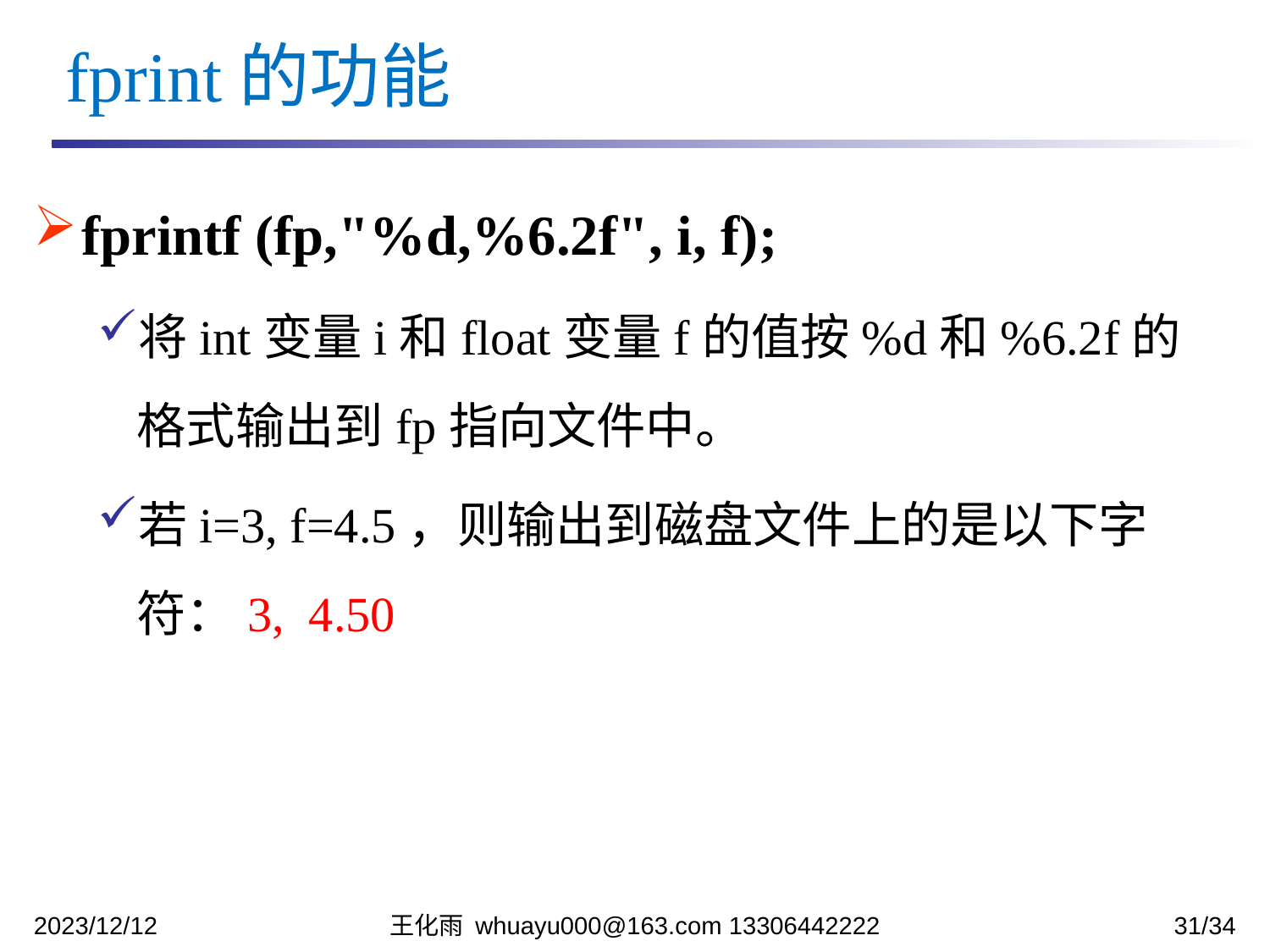

fprint的功能
fprintf (fp,"%d,%6.2f", i, f);
将int变量i和float变量f的值按%d和%6.2f的格式输出到fp指向文件中。
若i=3, f=4.5，则输出到磁盘文件上的是以下字符：3,  4.50

2023/12/12
王化雨 whuayu000@163.com 13306442222
31/34